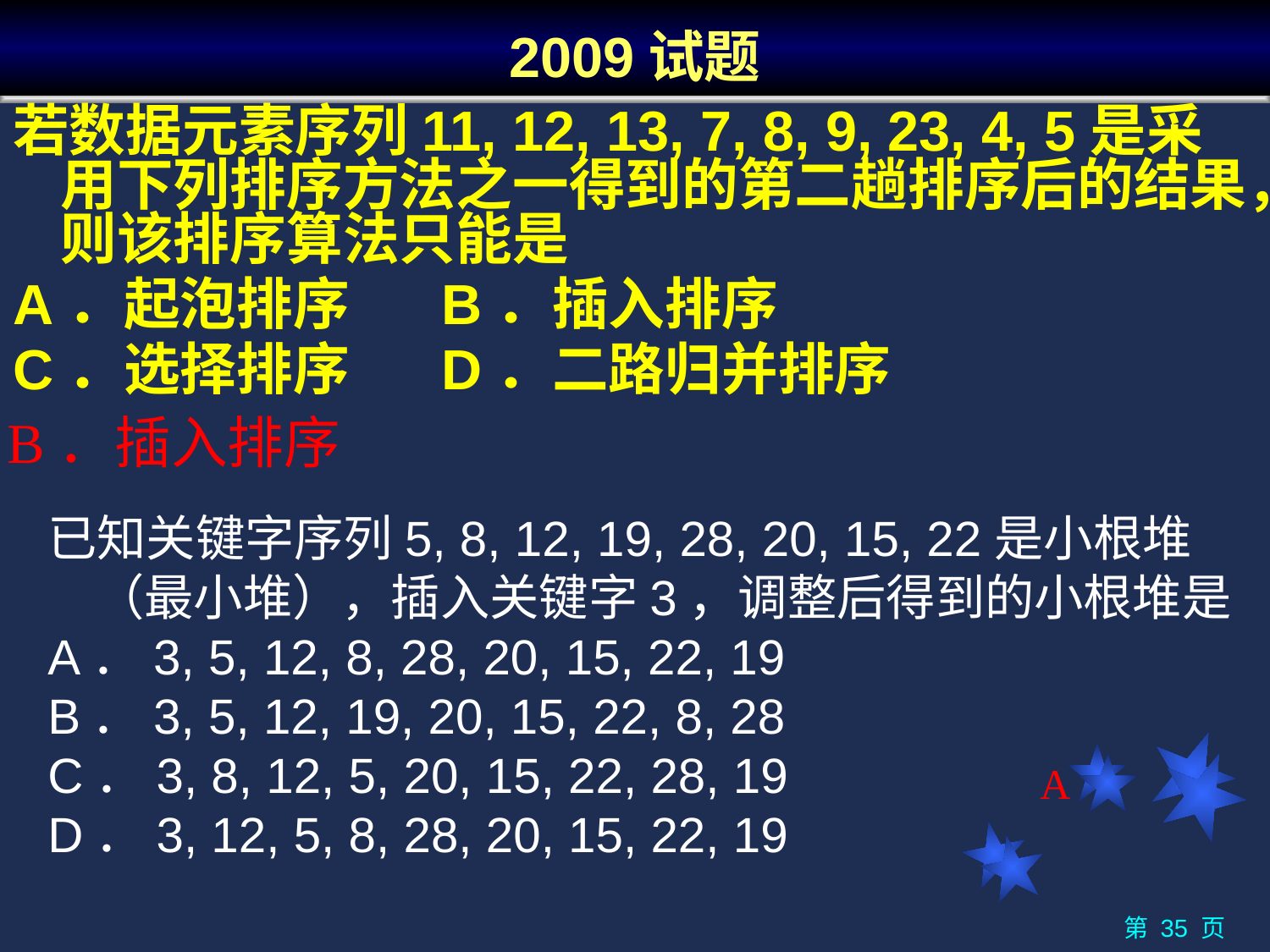

# 2009试题
若数据元素序列11, 12, 13, 7, 8, 9, 23, 4, 5是采用下列排序方法之一得到的第二趟排序后的结果，则该排序算法只能是
A．起泡排序	B．插入排序
C．选择排序	D．二路归并排序
B．插入排序
已知关键字序列5, 8, 12, 19, 28, 20, 15, 22是小根堆（最小堆），插入关键字3，调整后得到的小根堆是
A．3, 5, 12, 8, 28, 20, 15, 22, 19
B．3, 5, 12, 19, 20, 15, 22, 8, 28
C．3, 8, 12, 5, 20, 15, 22, 28, 19
D．3, 12, 5, 8, 28, 20, 15, 22, 19
A
第 35 页